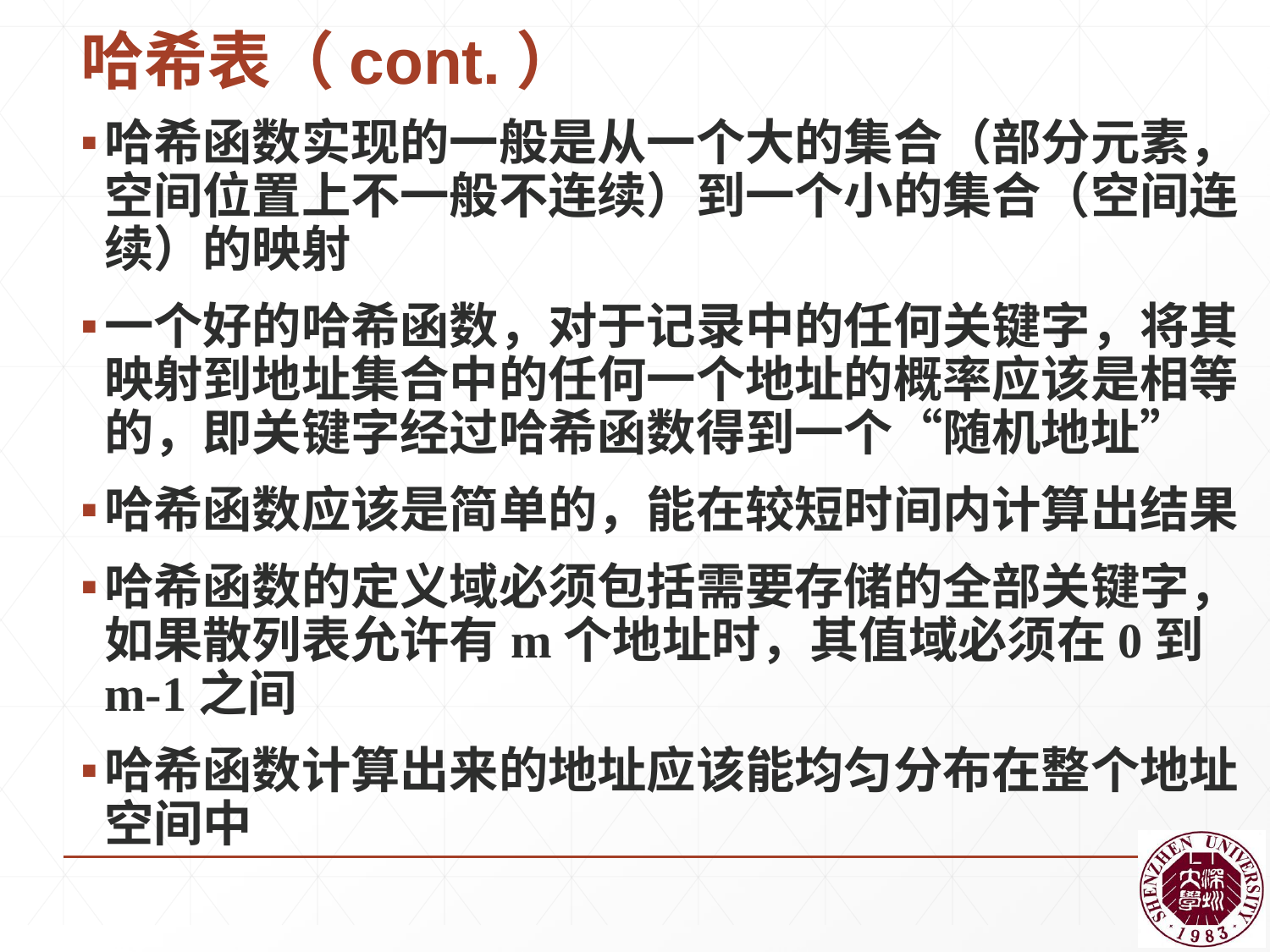

# 哈希表（cont.）
哈希函数实现的一般是从一个大的集合（部分元素，空间位置上不一般不连续）到一个小的集合（空间连续）的映射
一个好的哈希函数，对于记录中的任何关键字，将其映射到地址集合中的任何一个地址的概率应该是相等的，即关键字经过哈希函数得到一个“随机地址”
哈希函数应该是简单的，能在较短时间内计算出结果
哈希函数的定义域必须包括需要存储的全部关键字，如果散列表允许有m个地址时，其值域必须在0到m-1之间
哈希函数计算出来的地址应该能均匀分布在整个地址空间中